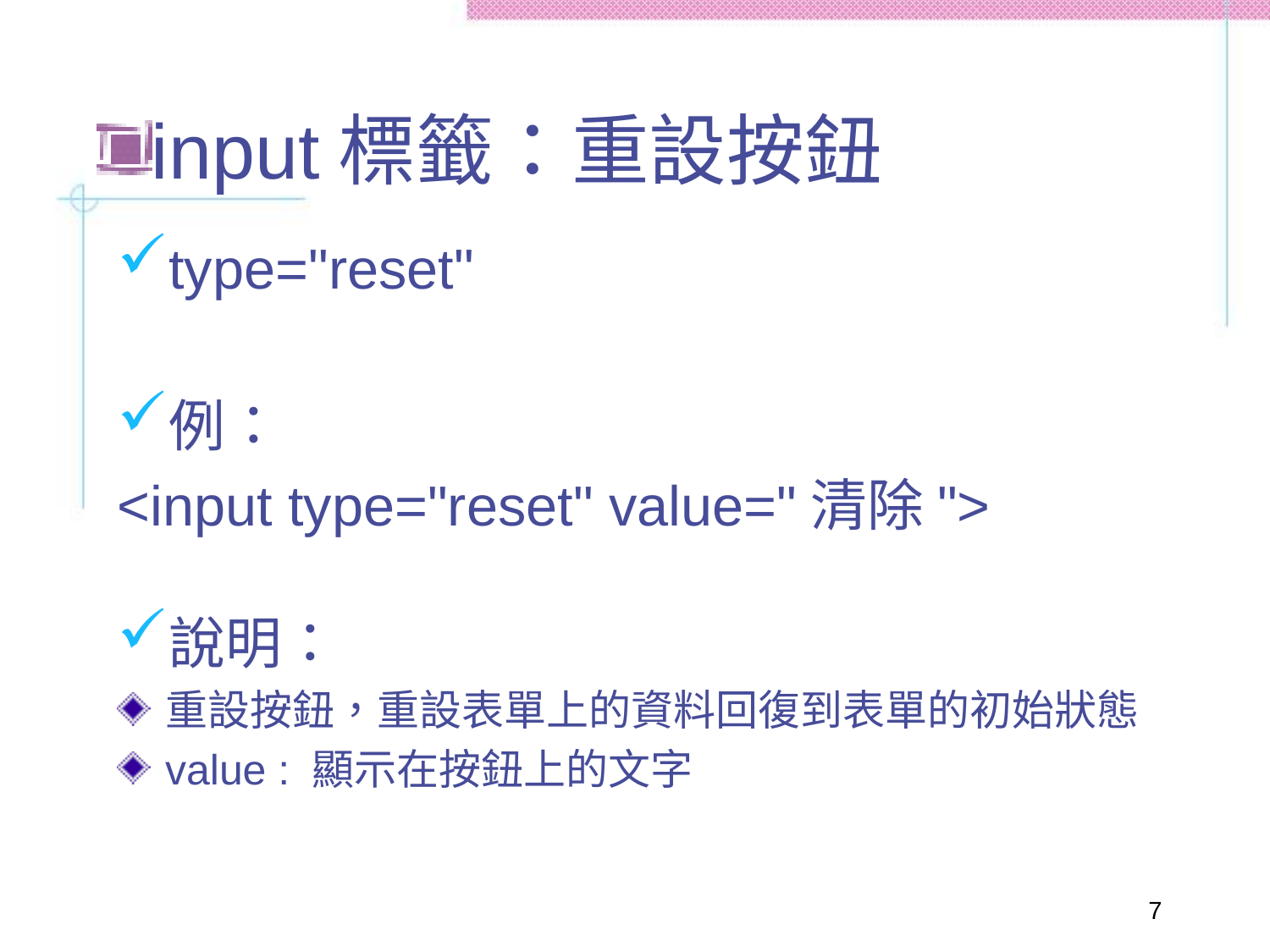

# input標籤：重設按鈕
type="reset"

例：
<input type="reset" value="清除">

說明：
重設按鈕，重設表單上的資料回復到表單的初始狀態
value : 顯示在按鈕上的文字
7